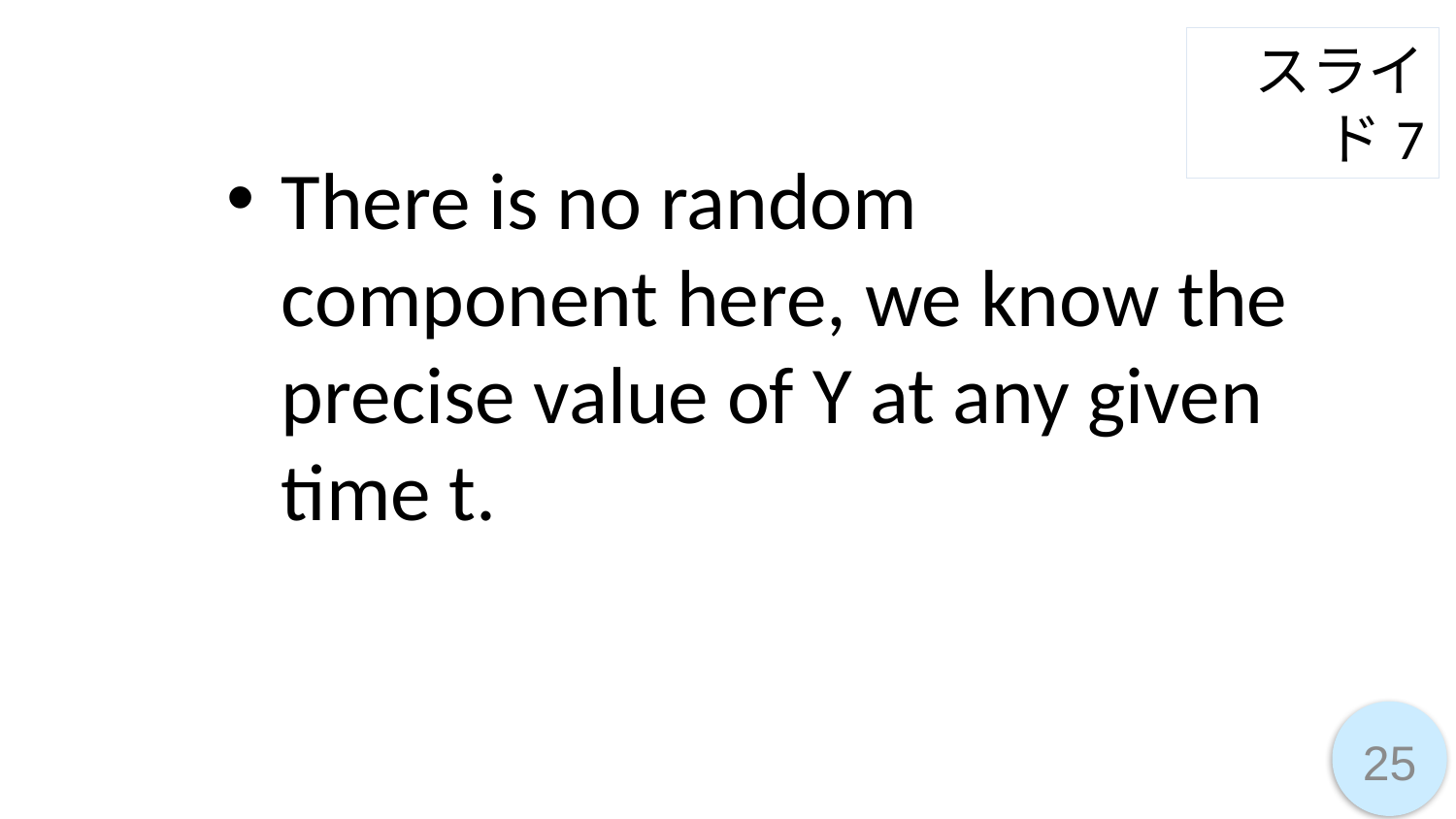

スライド7
There is no random component here, we know the precise value of Y at any given time t.
25